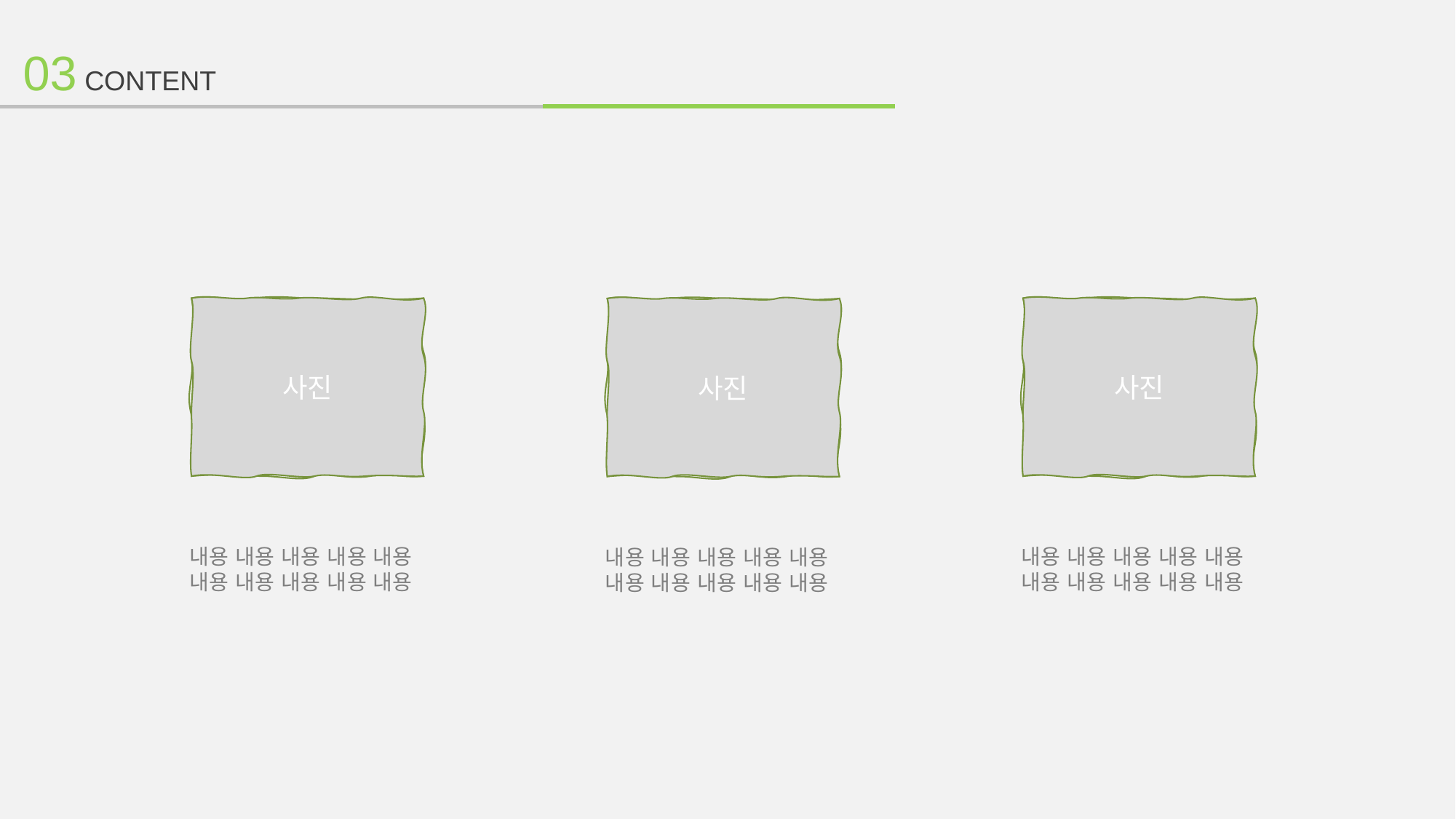

03 CONTENT
사진
사진
사진
내용 내용 내용 내용 내용 내용 내용 내용 내용 내용
내용 내용 내용 내용 내용 내용 내용 내용 내용 내용
내용 내용 내용 내용 내용 내용 내용 내용 내용 내용